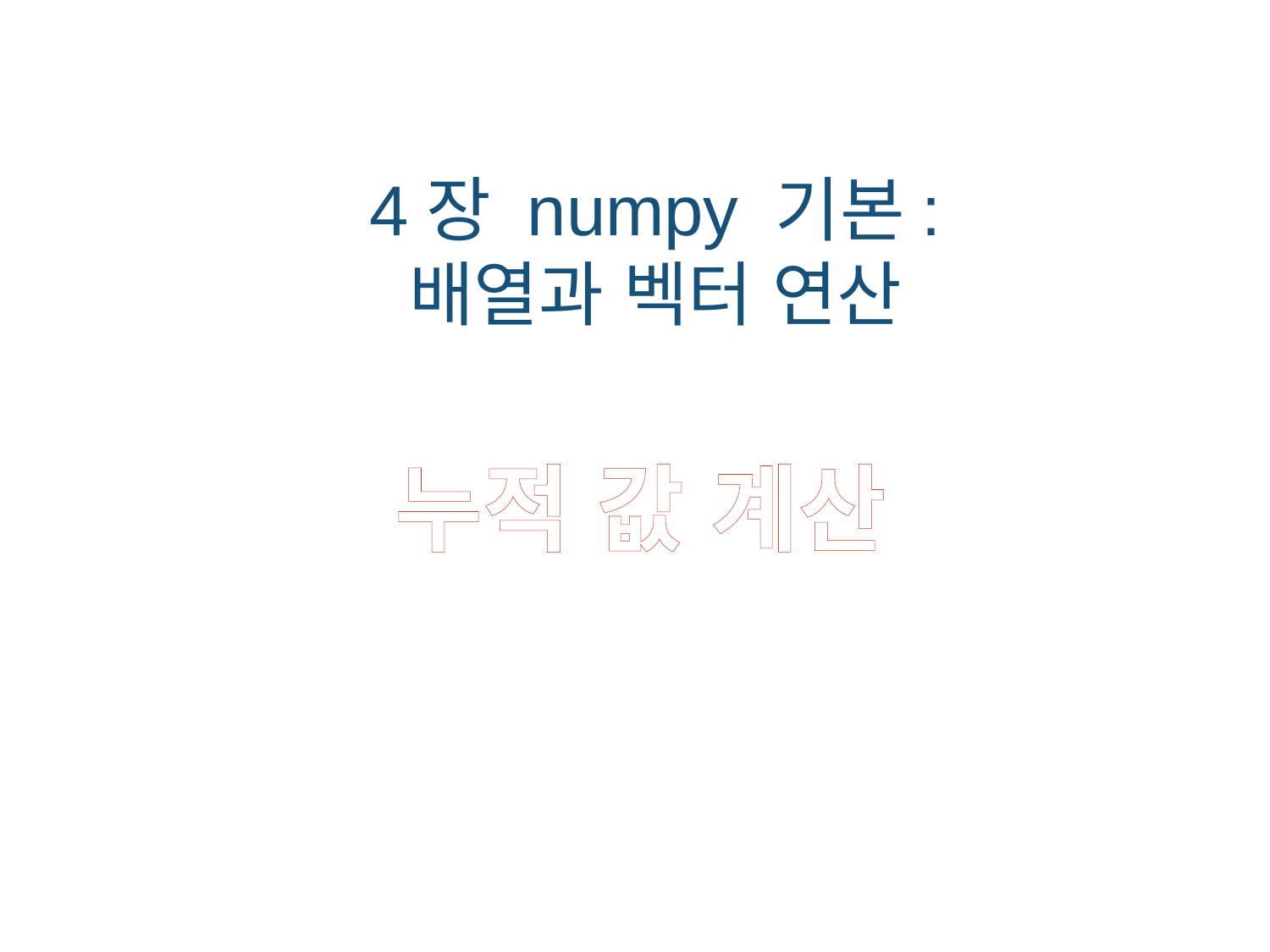

4장 numpy 기본:
배열과 벡터 연산
누적 값 계산